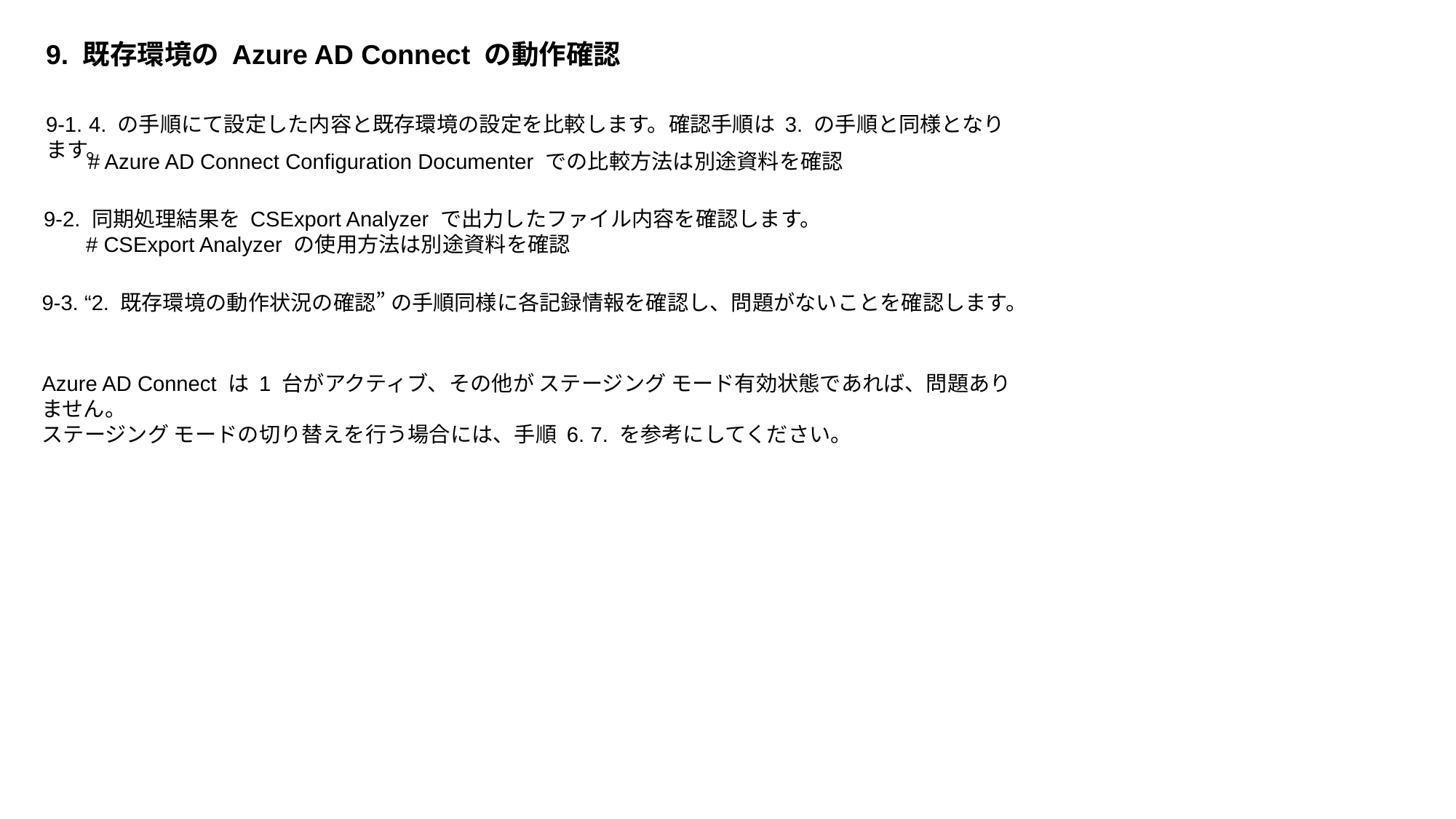

9. 既存環境の Azure AD Connect の動作確認
9-1. 4. の手順にて設定した内容と既存環境の設定を比較します。確認手順は 3. の手順と同様となります。
       # Azure AD Connect Configuration Documenter での比較方法は別途資料を確認
9-2. 同期処理結果を CSExport Analyzer で出力したファイル内容を確認します。
       # CSExport Analyzer の使用方法は別途資料を確認
9-3. “2. 既存環境の動作状況の確認” の手順同様に各記録情報を確認し、問題がないことを確認します。
Azure AD Connect は 1 台がアクティブ、その他が ステージング モード有効状態であれば、問題ありません。
ステージング モードの切り替えを行う場合には、手順 6. 7. を参考にしてください。